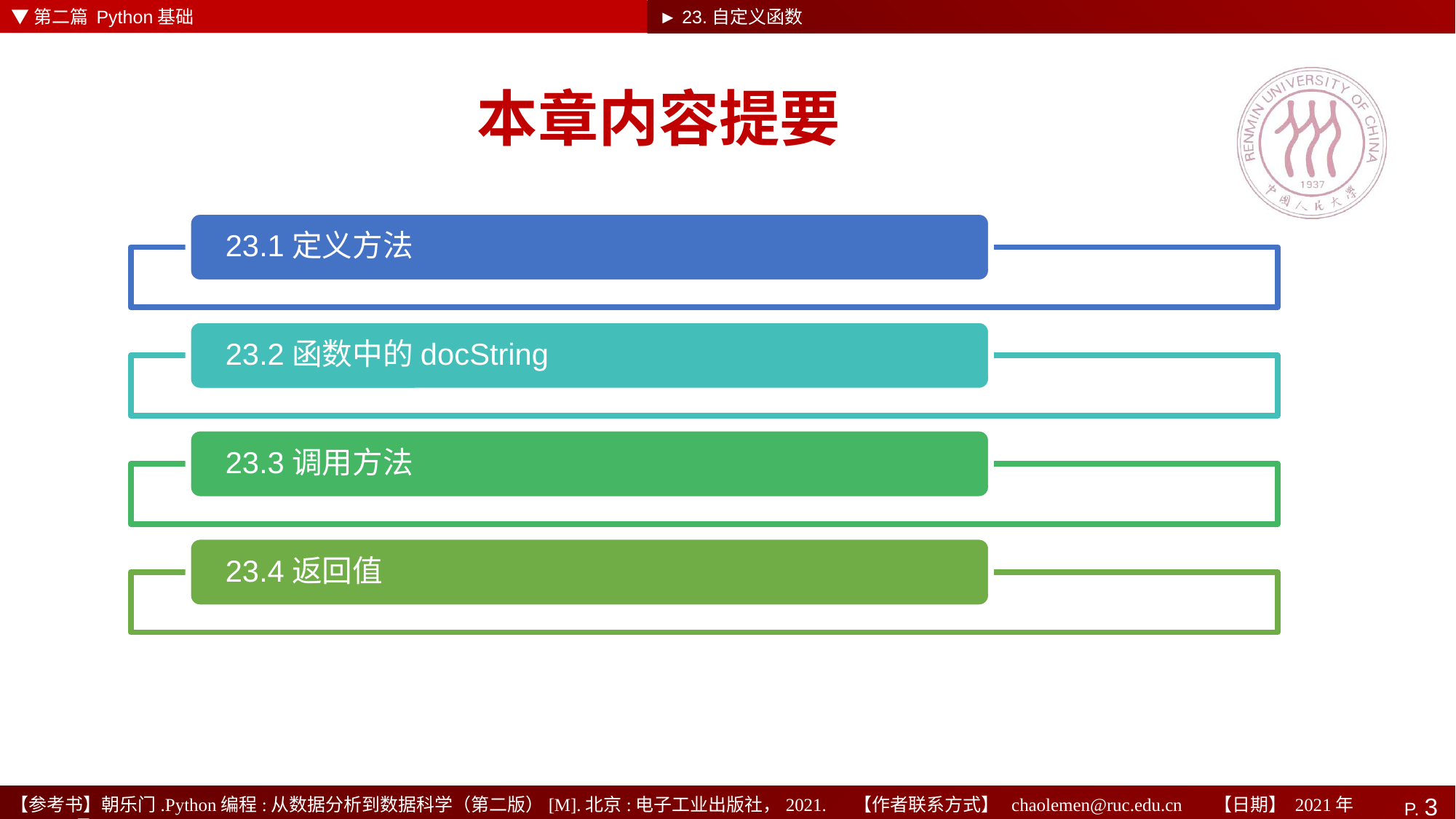

▼第二篇 Python基础
► 23.自定义函数
# 本章内容提要
23.1定义方法
23.2函数中的docString
23.3调用方法
23.4返回值